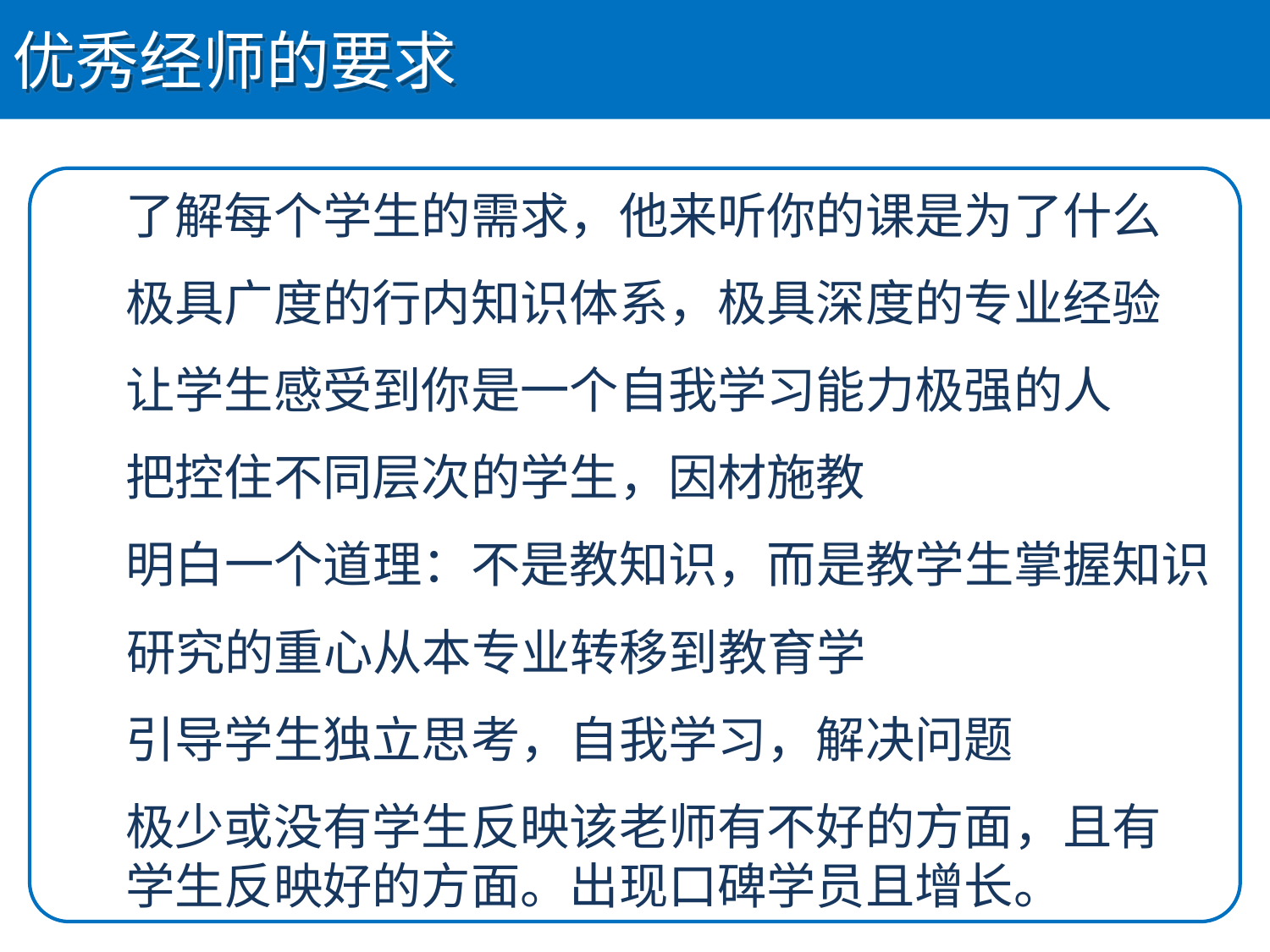

优秀经师的要求

了解每个学生的需求，他来听你的课是为了什么
极具广度的行内知识体系，极具深度的专业经验
让学生感受到你是一个自我学习能力极强的人
把控住不同层次的学生，因材施教
明白一个道理：不是教知识，而是教学生掌握知识
研究的重心从本专业转移到教育学
引导学生独立思考，自我学习，解决问题
极少或没有学生反映该老师有不好的方面，且有学生反映好的方面。出现口碑学员且增长。